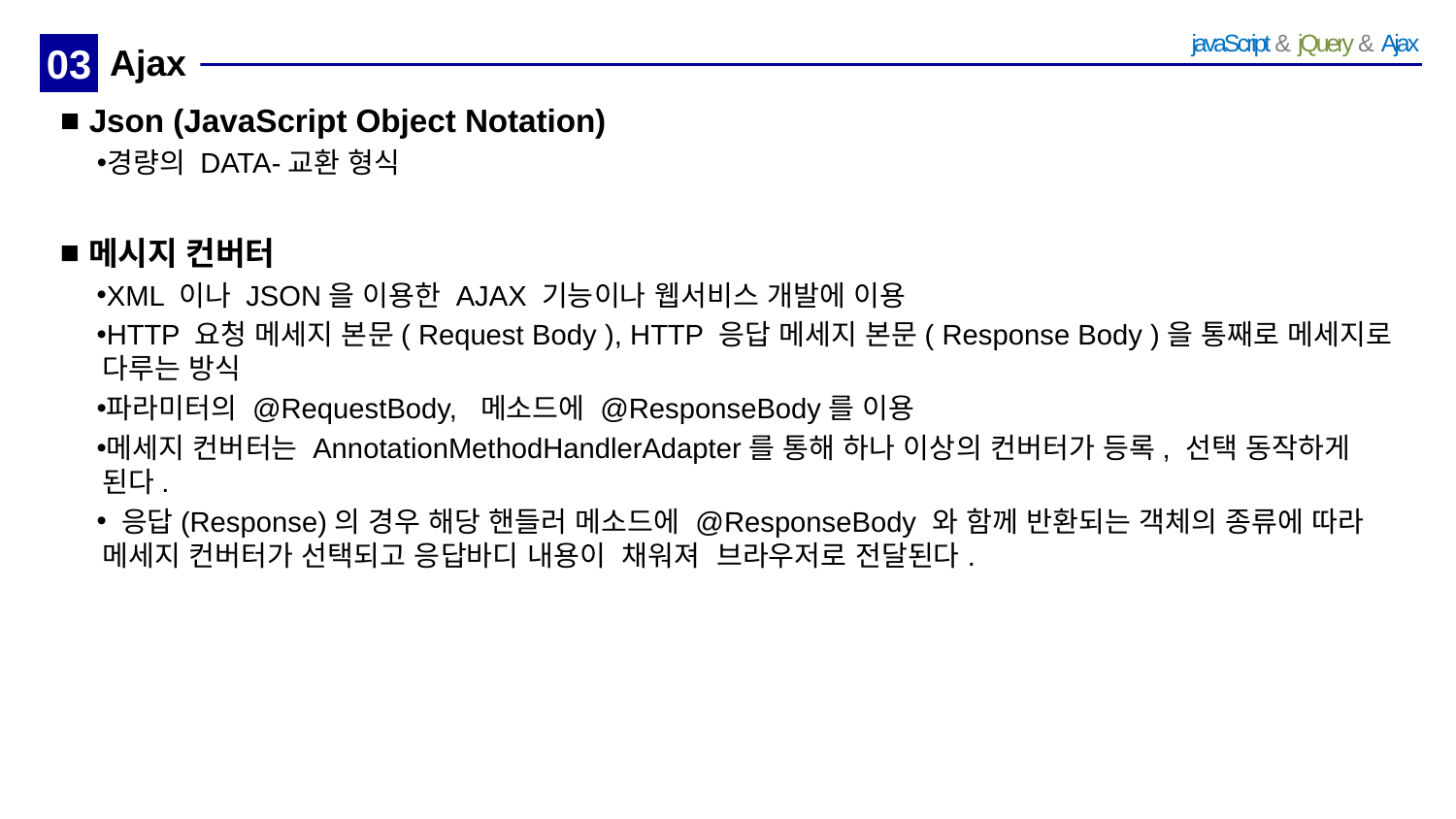

03
# Ajax
Json (JavaScript Object Notation)
경량의 DATA-교환 형식
메시지 컨버터
XML 이나 JSON을 이용한 AJAX 기능이나 웹서비스 개발에 이용
HTTP 요청 메세지 본문( Request Body ), HTTP 응답 메세지 본문( Response Body )을 통째로 메세지로 다루는 방식
파라미터의 @RequestBody,  메소드에 @ResponseBody를 이용
메세지 컨버터는 AnnotationMethodHandlerAdapter를 통해 하나 이상의 컨버터가 등록, 선택 동작하게 된다.
 응답(Response)의 경우 해당 핸들러 메소드에 @ResponseBody 와 함께 반환되는 객체의 종류에 따라 메세지 컨버터가 선택되고 응답바디 내용이  채워져  브라우저로 전달된다.